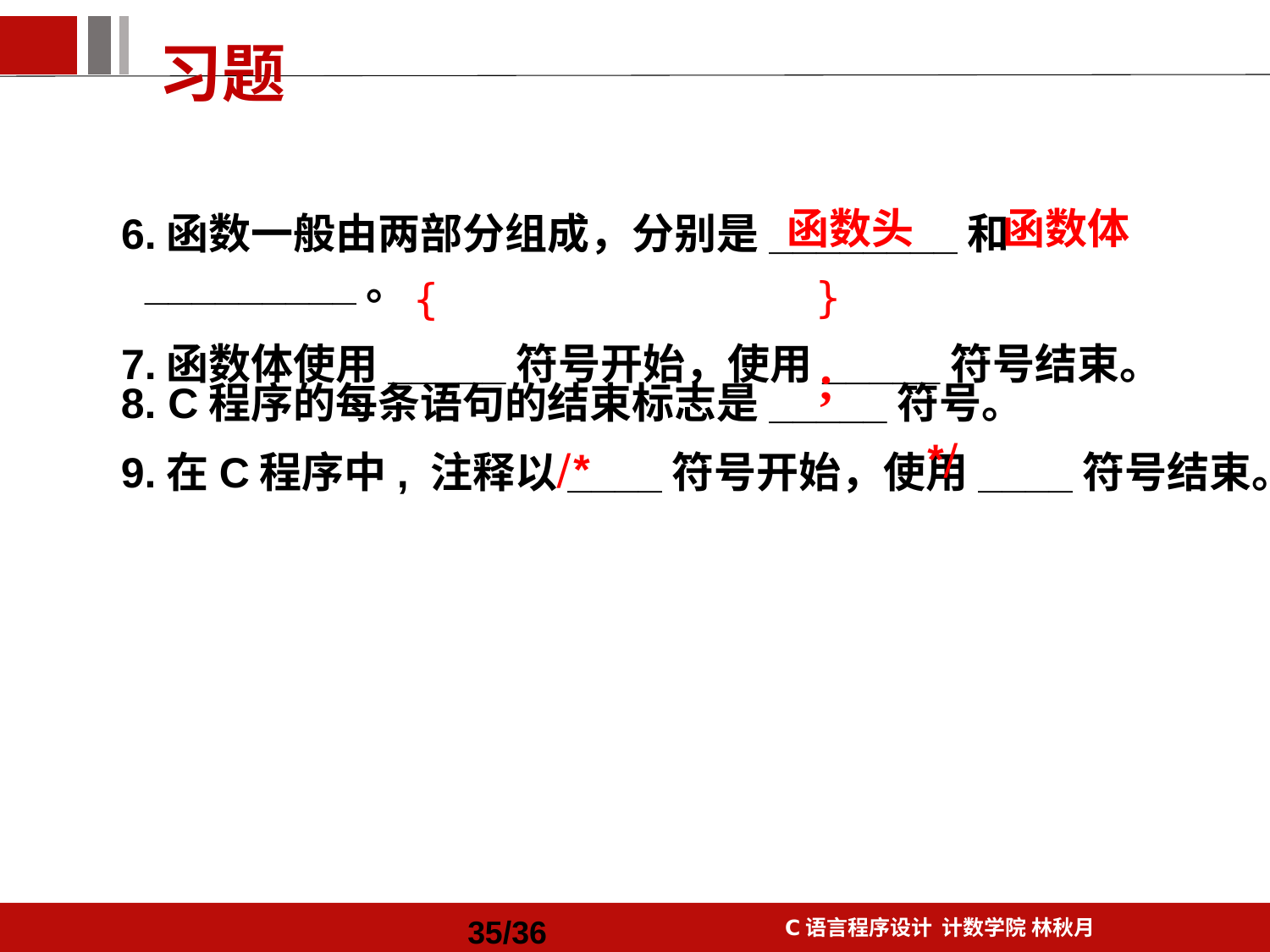

习题
函数头
函数体
6.函数一般由两部分组成，分别是________和_________。
7.函数体使用_____符号开始，使用_____符号结束。
 }
{
 ;
8. C程序的每条语句的结束标志是_____符号。
9.在C程序中, 注释以____符号开始，使用____符号结束。
*/
/*